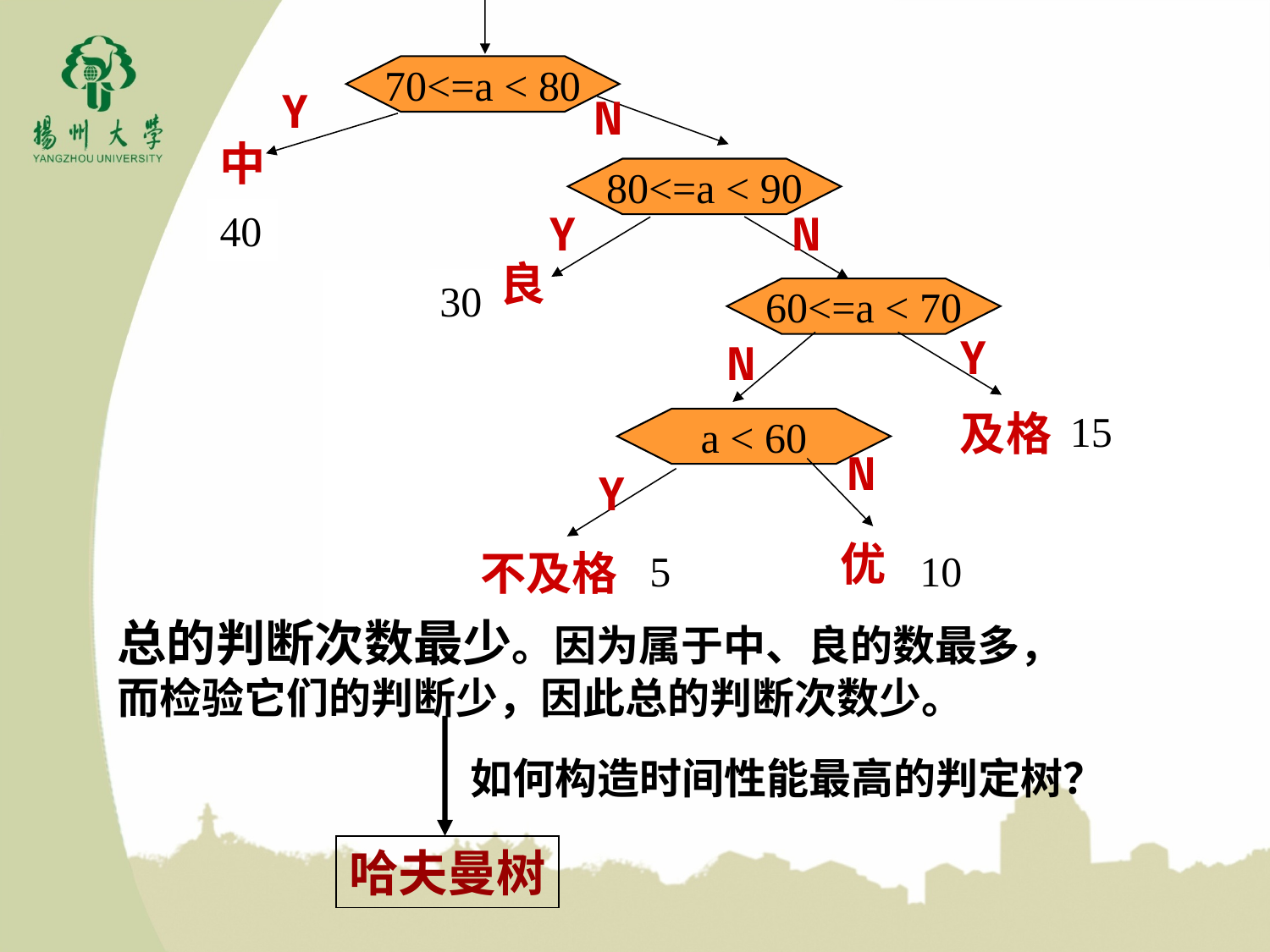

70<=a < 80
Y
N

中
80<=a < 90
40
Y
N

良
30
60<=a < 70
Y
N

及格
15
a < 60
N
Y

优
不及格
5
10

总的判断次数最少。因为属于中、良的数最多，而检验它们的判断少，因此总的判断次数少。

如何构造时间性能最高的判定树？
哈夫曼树